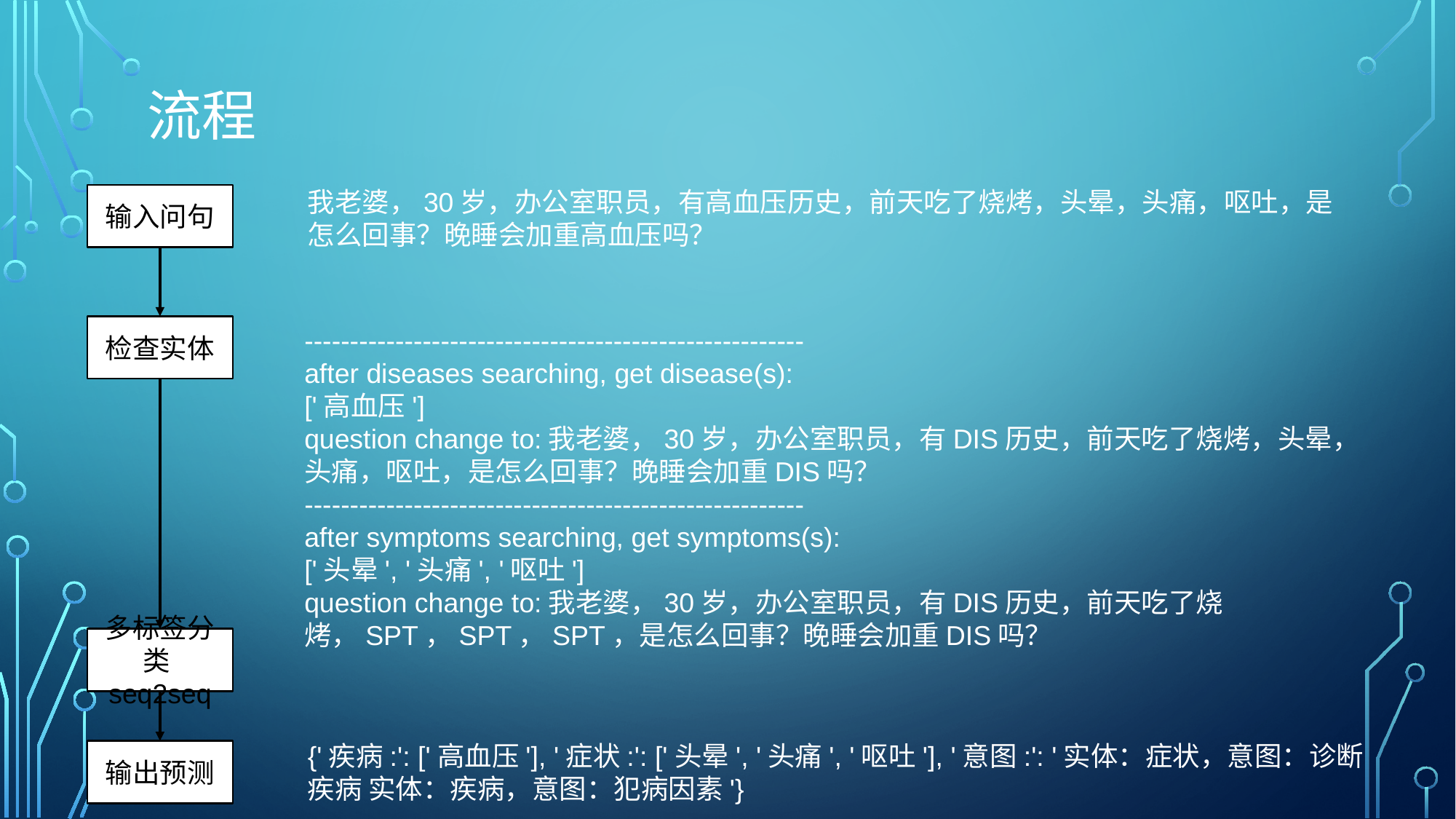

# 流程
我老婆，30岁，办公室职员，有高血压历史，前天吃了烧烤，头晕，头痛，呕吐，是怎么回事？晚睡会加重高血压吗？
输入问句
检查实体
-------------------------------------------------------
after diseases searching, get disease(s):
['高血压']
question change to:我老婆，30岁，办公室职员，有DIS历史，前天吃了烧烤，头晕，头痛，呕吐，是怎么回事？晚睡会加重DIS吗？
-------------------------------------------------------
after symptoms searching, get symptoms(s):
['头晕', '头痛', '呕吐']
question change to:我老婆，30岁，办公室职员，有DIS历史，前天吃了烧烤，SPT，SPT，SPT，是怎么回事？晚睡会加重DIS吗？
多标签分类seq2seq
{'疾病:': ['高血压'], '症状:': ['头晕', '头痛', '呕吐'], '意图:': '实体：症状，意图：诊断疾病 实体：疾病，意图：犯病因素'}
输出预测